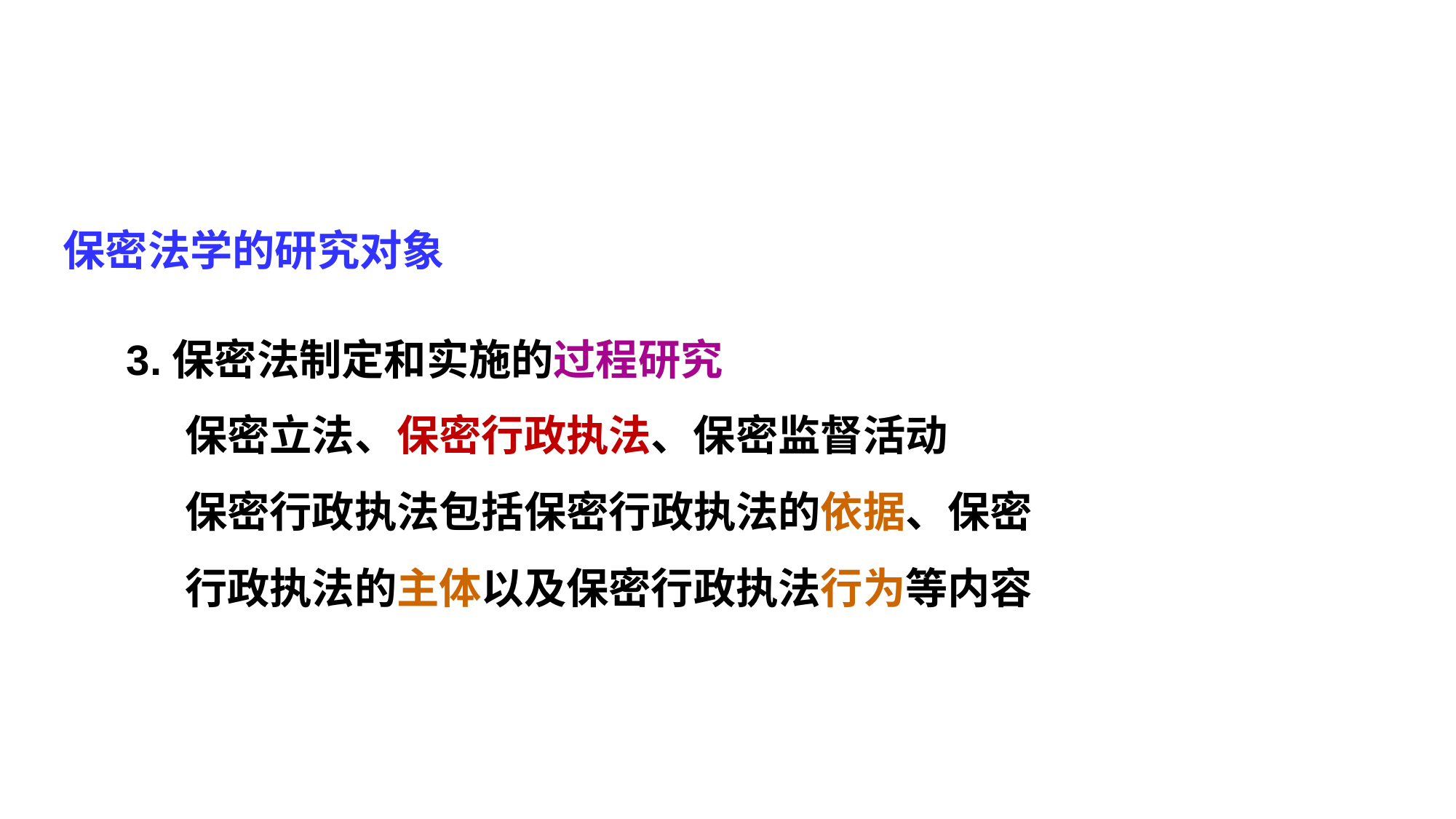

保密法学的研究对象
3.保密法制定和实施的过程研究
     保密立法、保密行政执法、保密监督活动
     保密行政执法包括保密行政执法的依据、保密
     行政执法的主体以及保密行政执法行为等内容